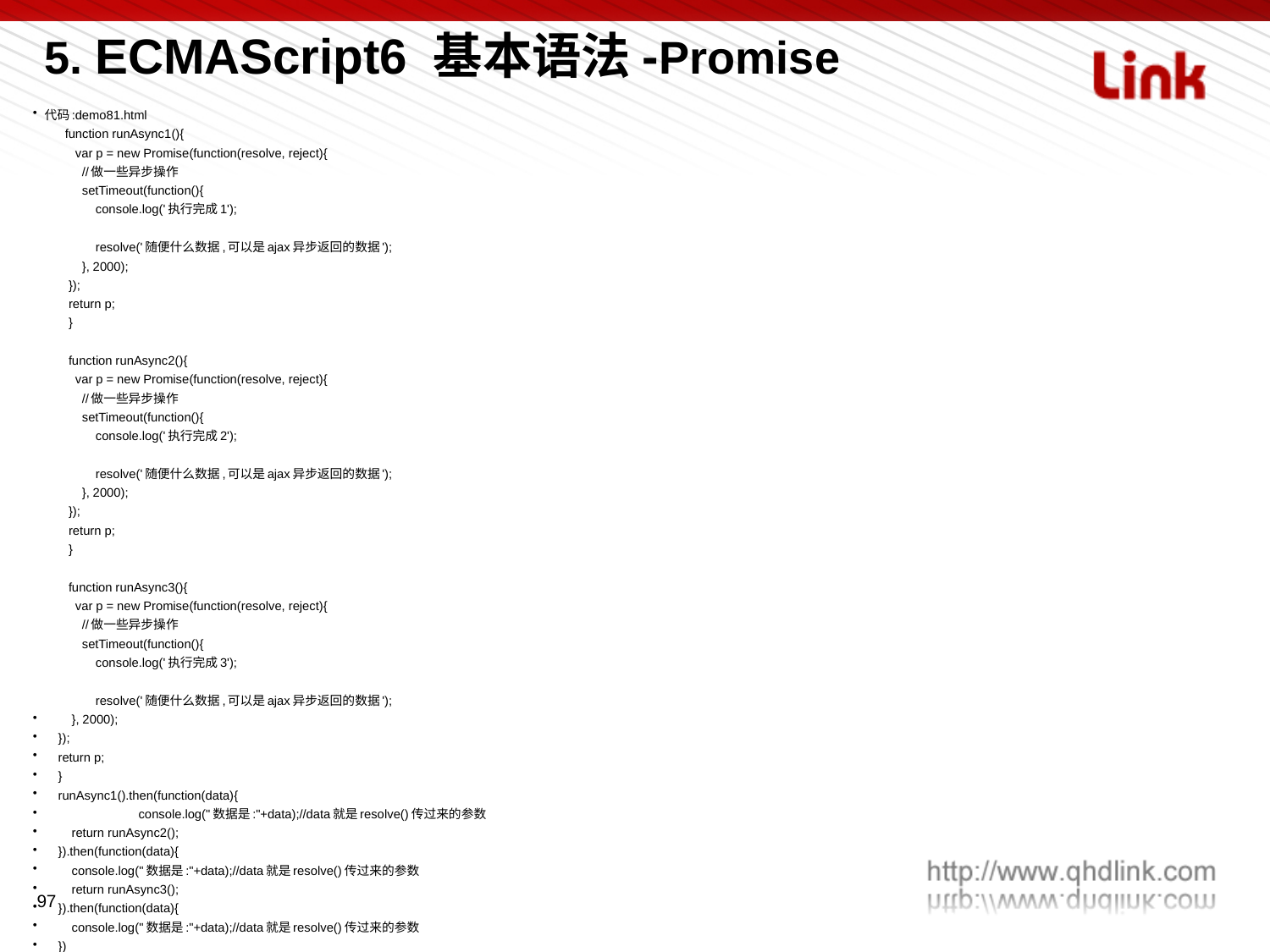

5. ECMAScript6 基本语法-Promise
代码:demo81.html
   function runAsync1(){
      var p = new Promise(function(resolve, reject){
        //做一些异步操作
        setTimeout(function(){
            console.log('执行完成1');

            resolve('随便什么数据,可以是ajax异步返回的数据');
        }, 2000);
    });
    return p;
    }

    function runAsync2(){
      var p = new Promise(function(resolve, reject){
        //做一些异步操作
        setTimeout(function(){
            console.log('执行完成2');

            resolve('随便什么数据,可以是ajax异步返回的数据');
        }, 2000);
    });
    return p;
    }

    function runAsync3(){
      var p = new Promise(function(resolve, reject){
        //做一些异步操作
        setTimeout(function(){
            console.log('执行完成3');

            resolve('随便什么数据,可以是ajax异步返回的数据');
        }, 2000);
    });
    return p;
    }
    runAsync1().then(function(data){
    	console.log("数据是:"+data);//data就是resolve()传过来的参数
        return runAsync2();
    }).then(function(data){
        console.log("数据是:"+data);//data就是resolve()传过来的参数
        return runAsync3();
    }).then(function(data){
        console.log("数据是:"+data);//data就是resolve()传过来的参数
    })
97